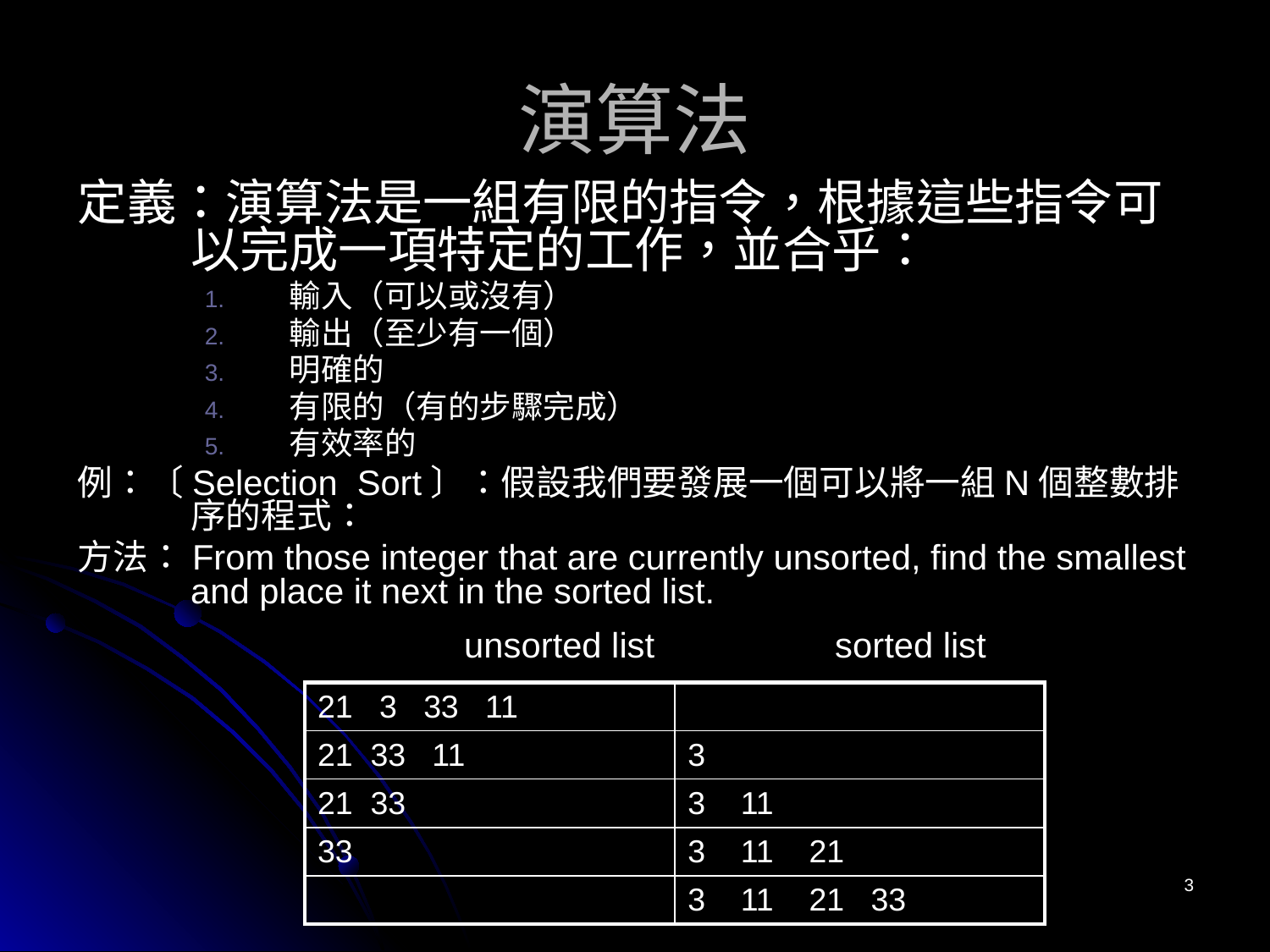

# 演算法
定義：演算法是一組有限的指令，根據這些指令可以完成一項特定的工作，並合乎：
輸入（可以或沒有）
輸出（至少有一個）
明確的
有限的（有的步驟完成）
有效率的
例：〔Selection  Sort〕：假設我們要發展一個可以將一組N個整數排序的程式：
方法：From those integer that are currently unsorted, find the smallest and place it next in the sorted list.
		       	  unsorted list 	              sorted list
| 21 3 33 11 |  |
| --- | --- |
| 21 33 11 | 3 |
| 21 33 | 3 11 |
| 33 | 3 11 21 |
|  | 3 11 21 33 |
3